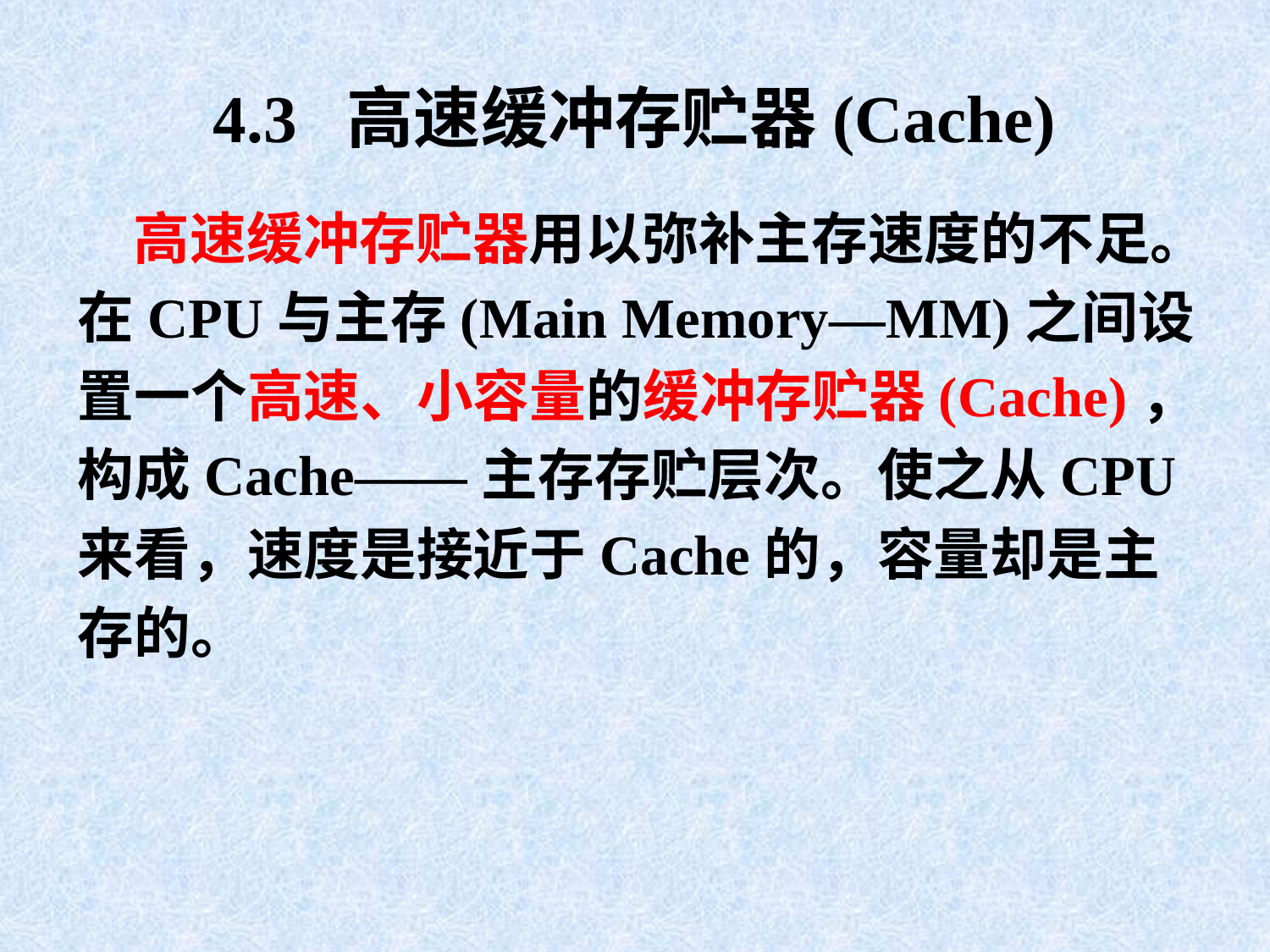

# 4.3  高速缓冲存贮器(Cache)
    高速缓冲存贮器用以弥补主存速度的不足。
在CPU与主存(Main Memory—MM)之间设
置一个高速、小容量的缓冲存贮器(Cache)，
构成Cache——主存存贮层次。使之从CPU
来看，速度是接近于Cache的，容量却是主
存的。